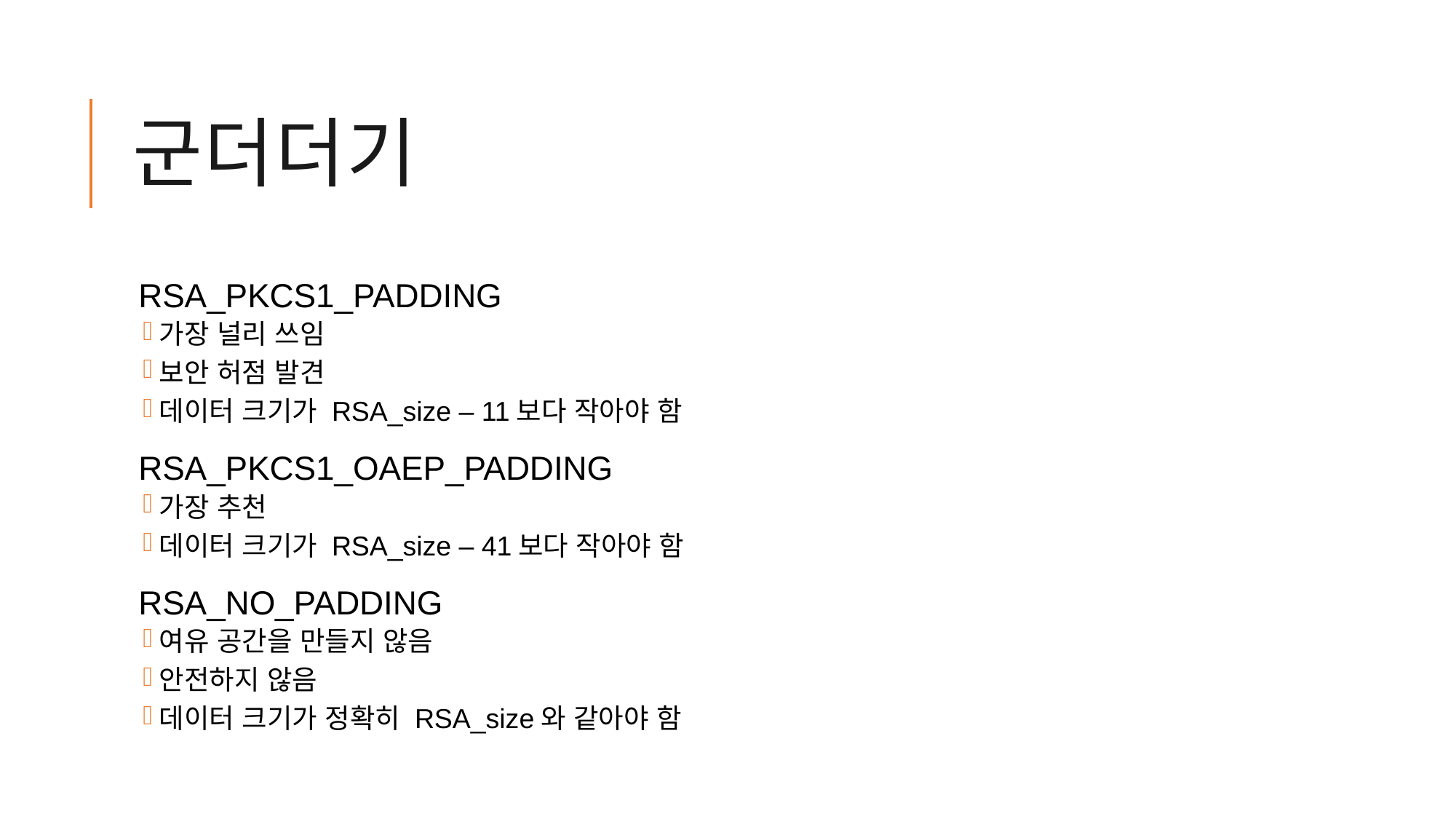

# 군더더기
RSA_PKCS1_PADDING
가장 널리 쓰임
보안 허점 발견
데이터 크기가 RSA_size – 11보다 작아야 함
RSA_PKCS1_OAEP_PADDING
가장 추천
데이터 크기가 RSA_size – 41보다 작아야 함
RSA_NO_PADDING
여유 공간을 만들지 않음
안전하지 않음
데이터 크기가 정확히 RSA_size와 같아야 함